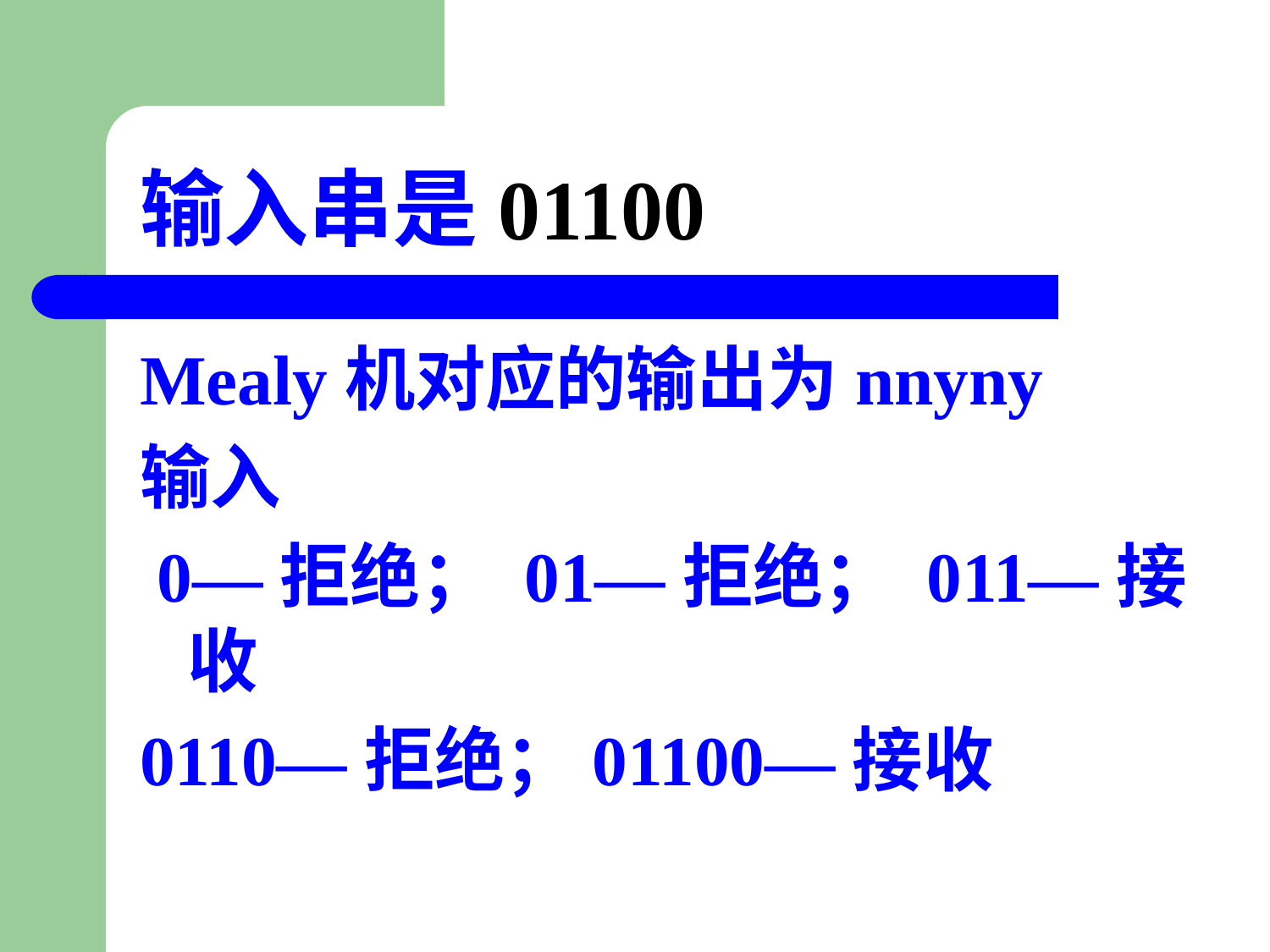

# 输入串是01100
Mealy机对应的输出为nnyny
输入
 0—拒绝； 01—拒绝； 011—接收
0110—拒绝；01100—接收